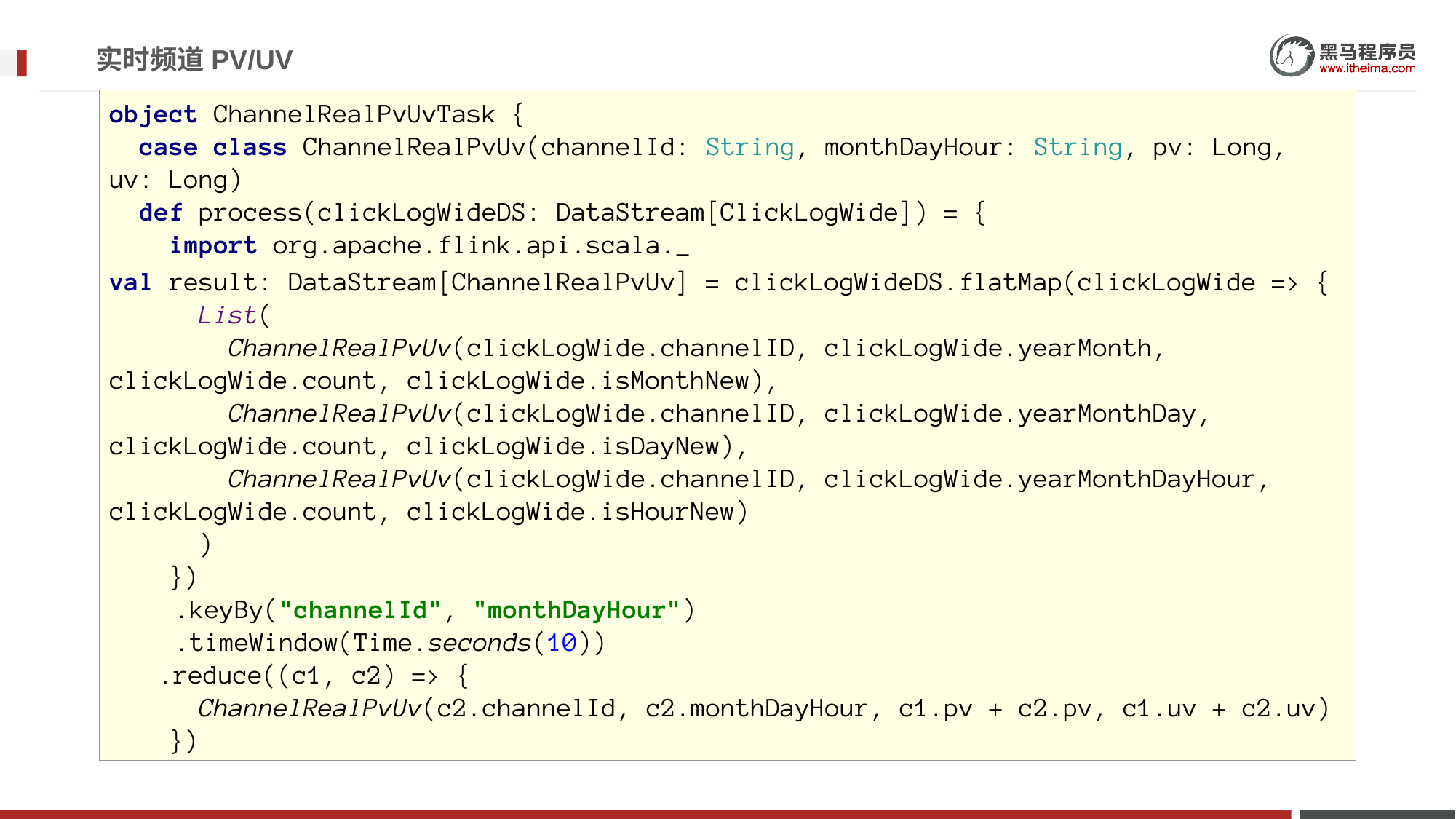

# 实时频道PV/UV
object ChannelRealPvUvTask {
  case class ChannelRealPvUv(channelId: String, monthDayHour: String, pv: Long, uv: Long)
  def process(clickLogWideDS: DataStream[ClickLogWide]) = {
    import org.apache.flink.api.scala._
val result: DataStream[ChannelRealPvUv] = clickLogWideDS.flatMap(clickLogWide => {
      List(
        ChannelRealPvUv(clickLogWide.channelID, clickLogWide.yearMonth, clickLogWide.count, clickLogWide.isMonthNew),
        ChannelRealPvUv(clickLogWide.channelID, clickLogWide.yearMonthDay, clickLogWide.count, clickLogWide.isDayNew),
        ChannelRealPvUv(clickLogWide.channelID, clickLogWide.yearMonthDayHour, clickLogWide.count, clickLogWide.isHourNew)
      )
    })
    .keyBy("channelId", "monthDayHour")
    .timeWindow(Time.seconds(10))
   .reduce((c1, c2) => {
      ChannelRealPvUv(c2.channelId, c2.monthDayHour, c1.pv + c2.pv, c1.uv + c2.uv)
    })